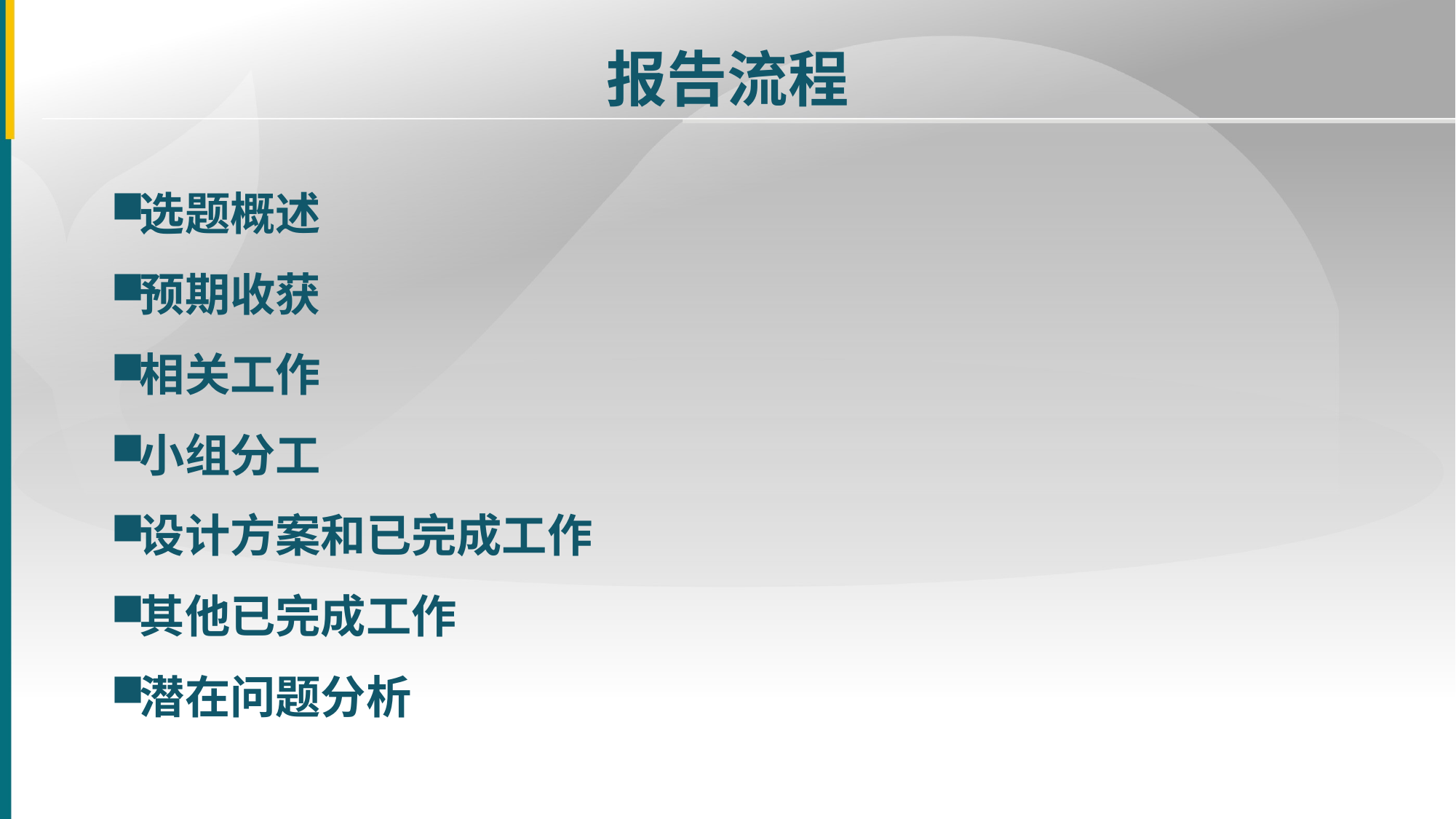

# 报告流程
选题概述
预期收获
相关工作
小组分工
设计方案和已完成工作
其他已完成工作
潜在问题分析